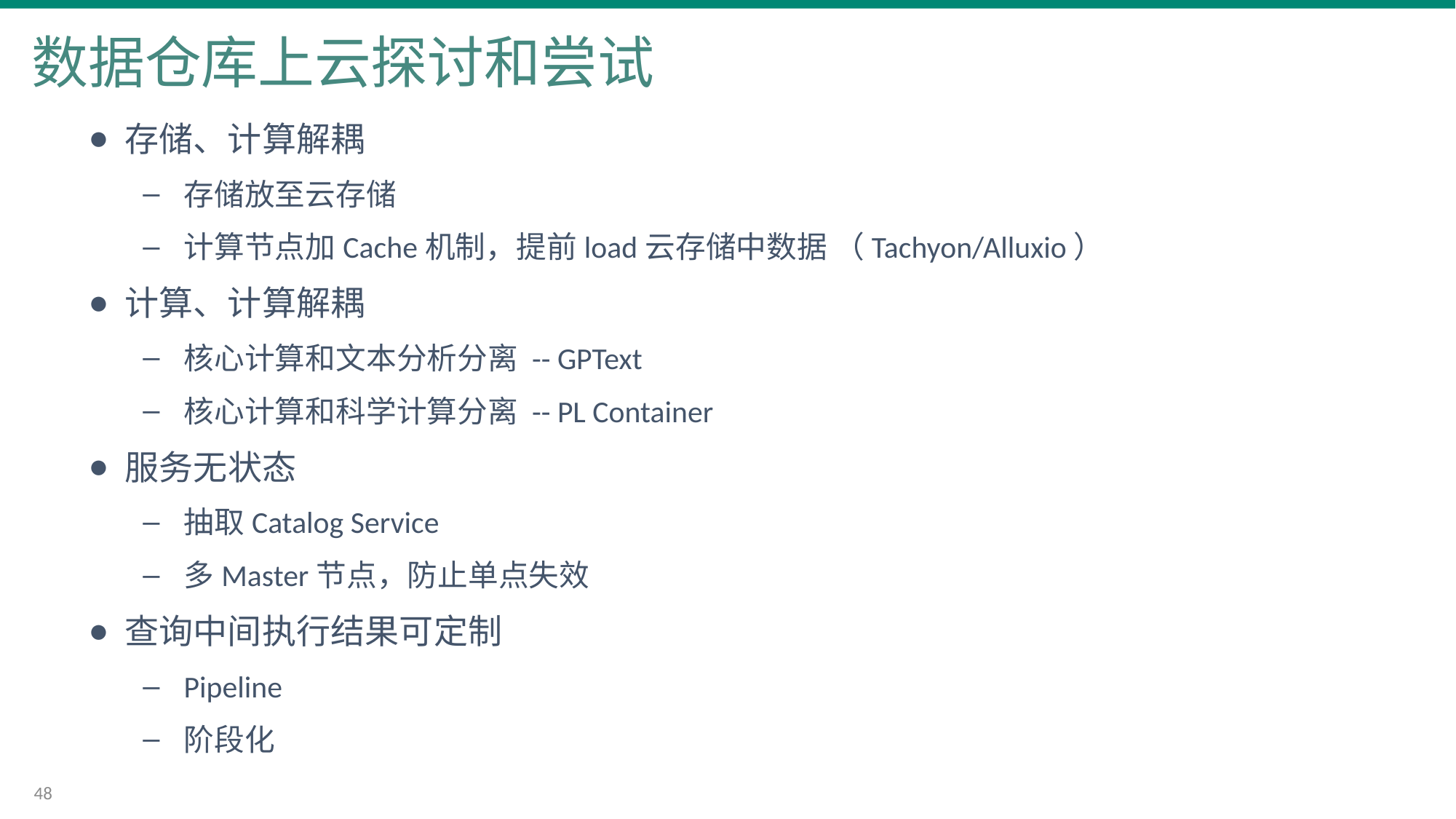

# 数据仓库上云探讨和尝试
存储、计算解耦
存储放至云存储
计算节点加Cache机制，提前load云存储中数据 （Tachyon/Alluxio）
计算、计算解耦
核心计算和文本分析分离 -- GPText
核心计算和科学计算分离 -- PL Container
服务无状态
抽取Catalog Service
多Master节点，防止单点失效
查询中间执行结果可定制
Pipeline
阶段化
48